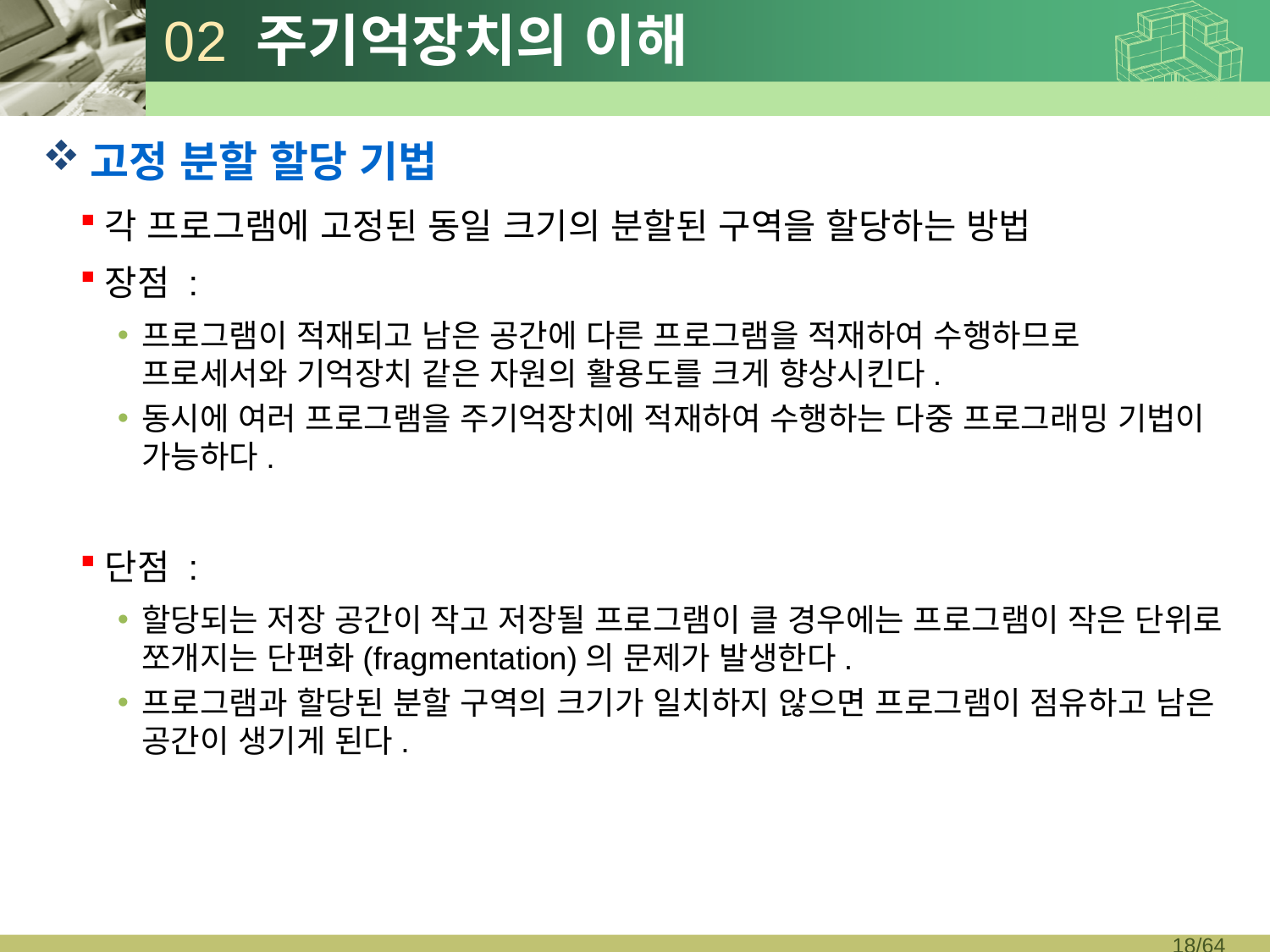

# 02 주기억장치의 이해
고정 분할 할당 기법
각 프로그램에 고정된 동일 크기의 분할된 구역을 할당하는 방법
장점 :
프로그램이 적재되고 남은 공간에 다른 프로그램을 적재하여 수행하므로 프로세서와 기억장치 같은 자원의 활용도를 크게 향상시킨다.
동시에 여러 프로그램을 주기억장치에 적재하여 수행하는 다중 프로그래밍 기법이 가능하다.

단점 :
할당되는 저장 공간이 작고 저장될 프로그램이 클 경우에는 프로그램이 작은 단위로 쪼개지는 단편화(fragmentation)의 문제가 발생한다.
프로그램과 할당된 분할 구역의 크기가 일치하지 않으면 프로그램이 점유하고 남은 공간이 생기게 된다.